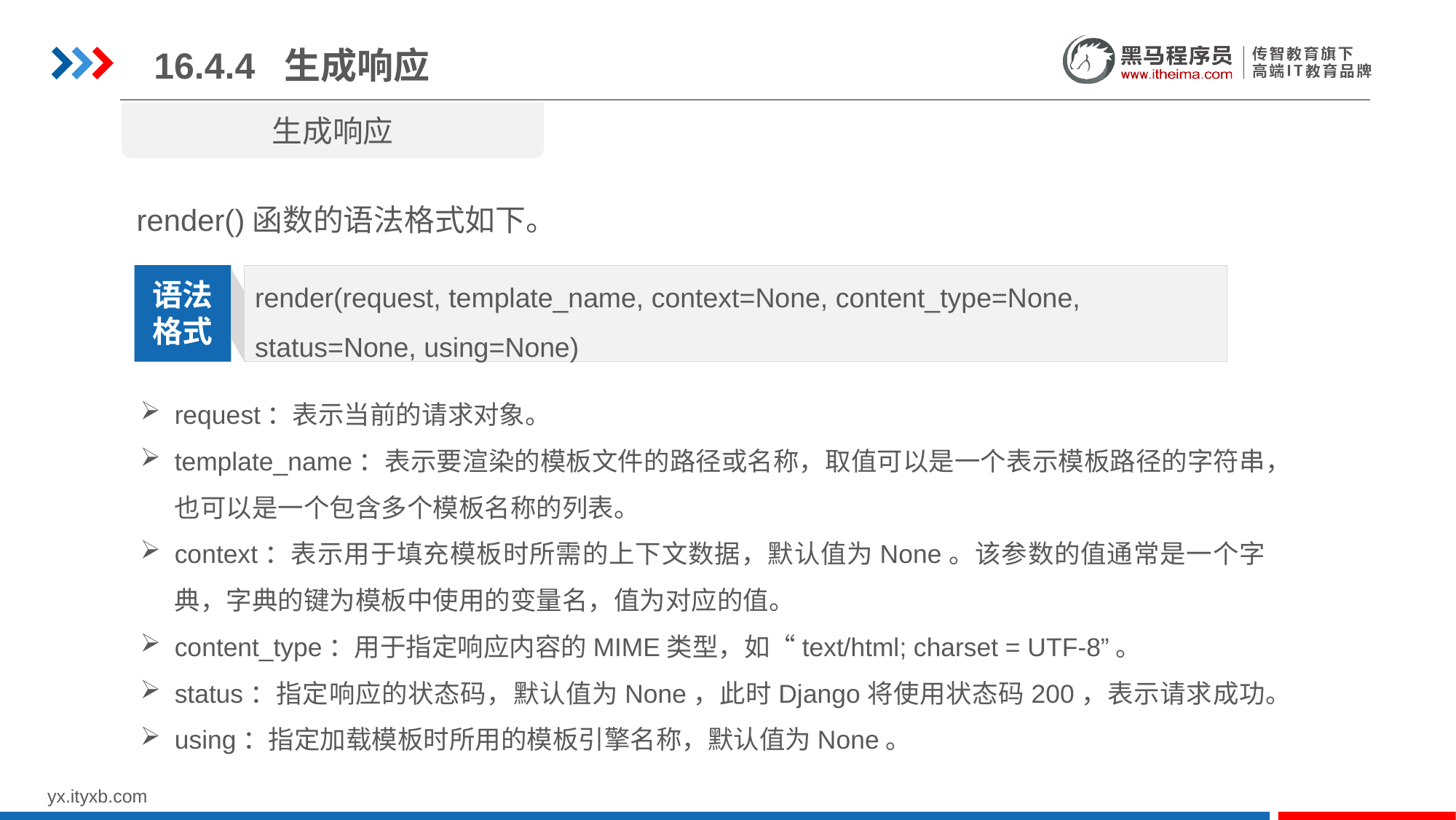

16.4.4  生成响应

生成响应
render()函数的语法格式如下。

render(request, template_name, context=None, content_type=None, status=None, using=None)

语法
格式
request：表示当前的请求对象。
template_name：表示要渲染的模板文件的路径或名称，取值可以是一个表示模板路径的字符串，也可以是一个包含多个模板名称的列表。
context：表示用于填充模板时所需的上下文数据，默认值为None。该参数的值通常是一个字典，字典的键为模板中使用的变量名，值为对应的值。
content_type：用于指定响应内容的MIME类型，如“text/html; charset = UTF-8”。
status：指定响应的状态码，默认值为None，此时Django将使用状态码200，表示请求成功。
using：指定加载模板时所用的模板引擎名称，默认值为None。